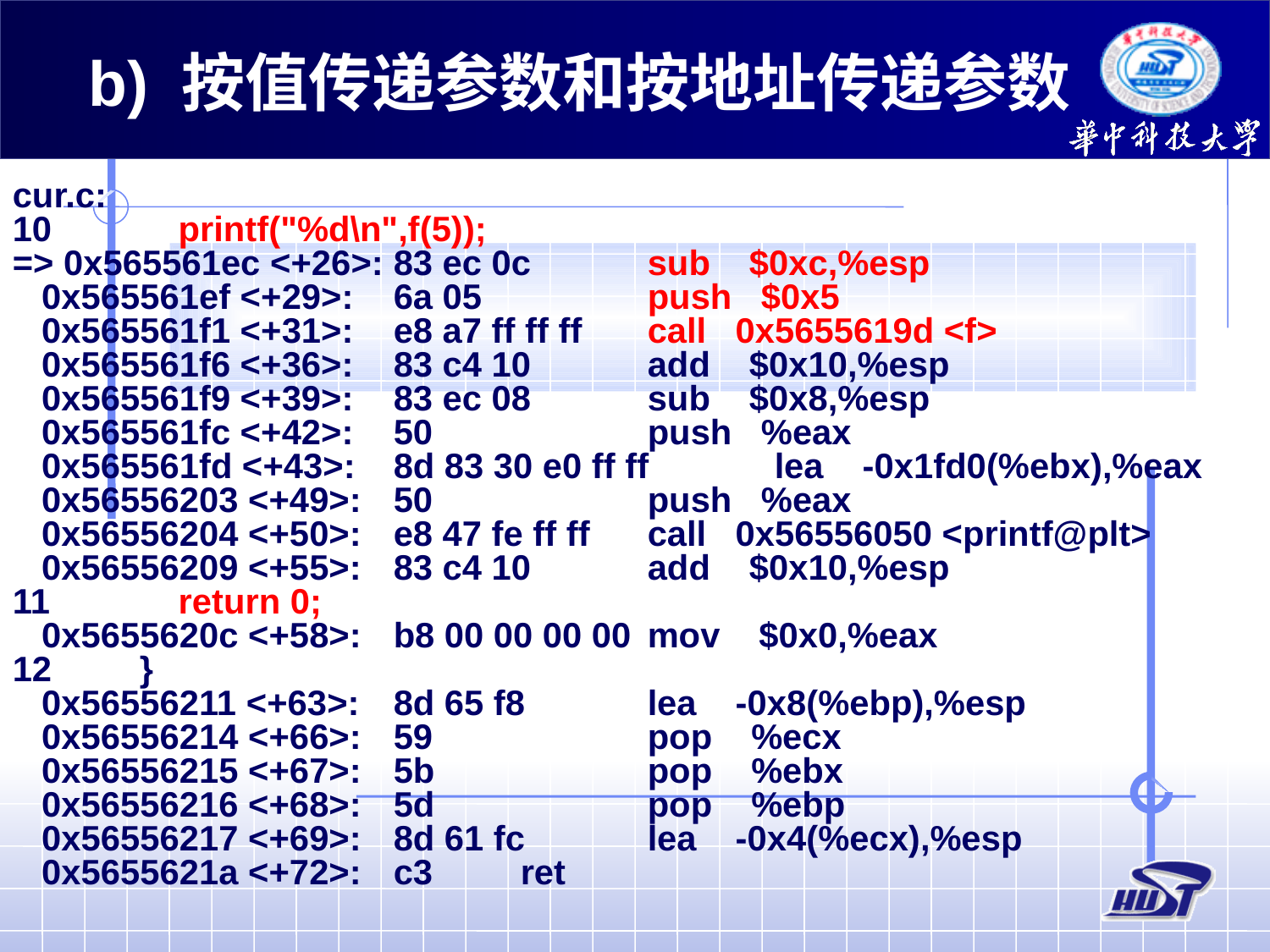

b) 按值传递参数和按地址传递参数
cur.c:
10	    printf("%d\n",f(5));
=> 0x565561ec <+26>:	83 ec 0c	sub    $0xc,%esp
   0x565561ef <+29>:	6a 05		push   $0x5
   0x565561f1 <+31>:	e8 a7 ff ff ff	call   0x5655619d <f>
   0x565561f6 <+36>:	83 c4 10	add    $0x10,%esp
   0x565561f9 <+39>:	83 ec 08	sub    $0x8,%esp
   0x565561fc <+42>:	50		push   %eax
   0x565561fd <+43>:	8d 83 30 e0 ff ff	lea    -0x1fd0(%ebx),%eax
   0x56556203 <+49>:	50		push   %eax
   0x56556204 <+50>:	e8 47 fe ff ff	call   0x56556050 <printf@plt>
   0x56556209 <+55>:	83 c4 10	add    $0x10,%esp
11	    return 0;
   0x5655620c <+58>:	b8 00 00 00 00	mov    $0x0,%eax
12	}
   0x56556211 <+63>:	8d 65 f8	lea    -0x8(%ebp),%esp
   0x56556214 <+66>:	59		pop    %ecx
   0x56556215 <+67>:	5b		pop    %ebx
   0x56556216 <+68>:	5d		pop    %ebp
   0x56556217 <+69>:	8d 61 fc	lea    -0x4(%ecx),%esp
   0x5655621a <+72>:	c3	ret